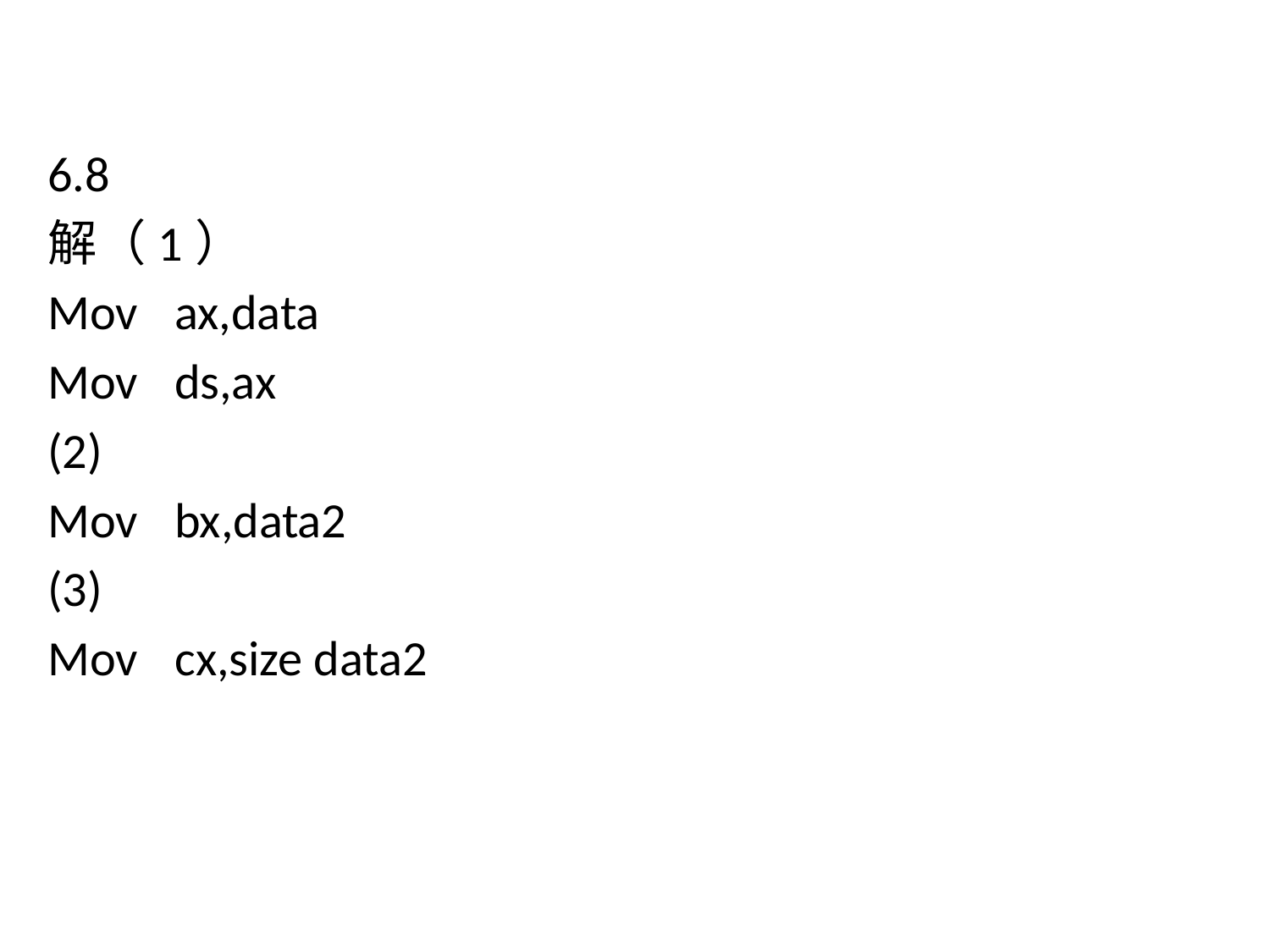

#
6.8
解（1）
Mov 	ax,data
Mov	ds,ax
(2)
Mov	bx,data2
(3)
Mov	cx,size data2